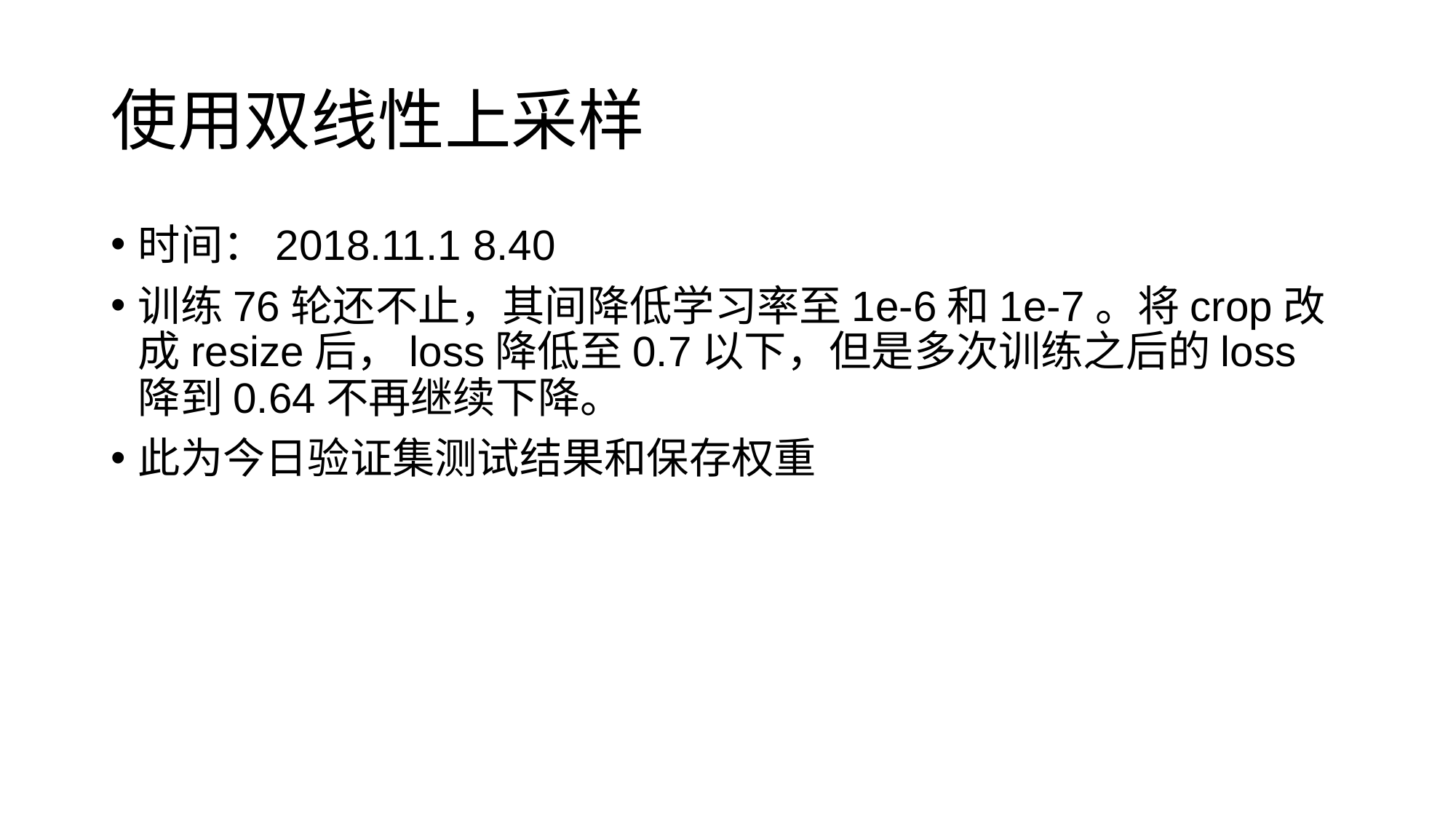

# 使用双线性上采样
时间：2018.11.1 8.40
训练76轮还不止，其间降低学习率至1e-6和1e-7。将crop改成resize后，loss降低至0.7以下，但是多次训练之后的loss降到0.64不再继续下降。
此为今日验证集测试结果和保存权重